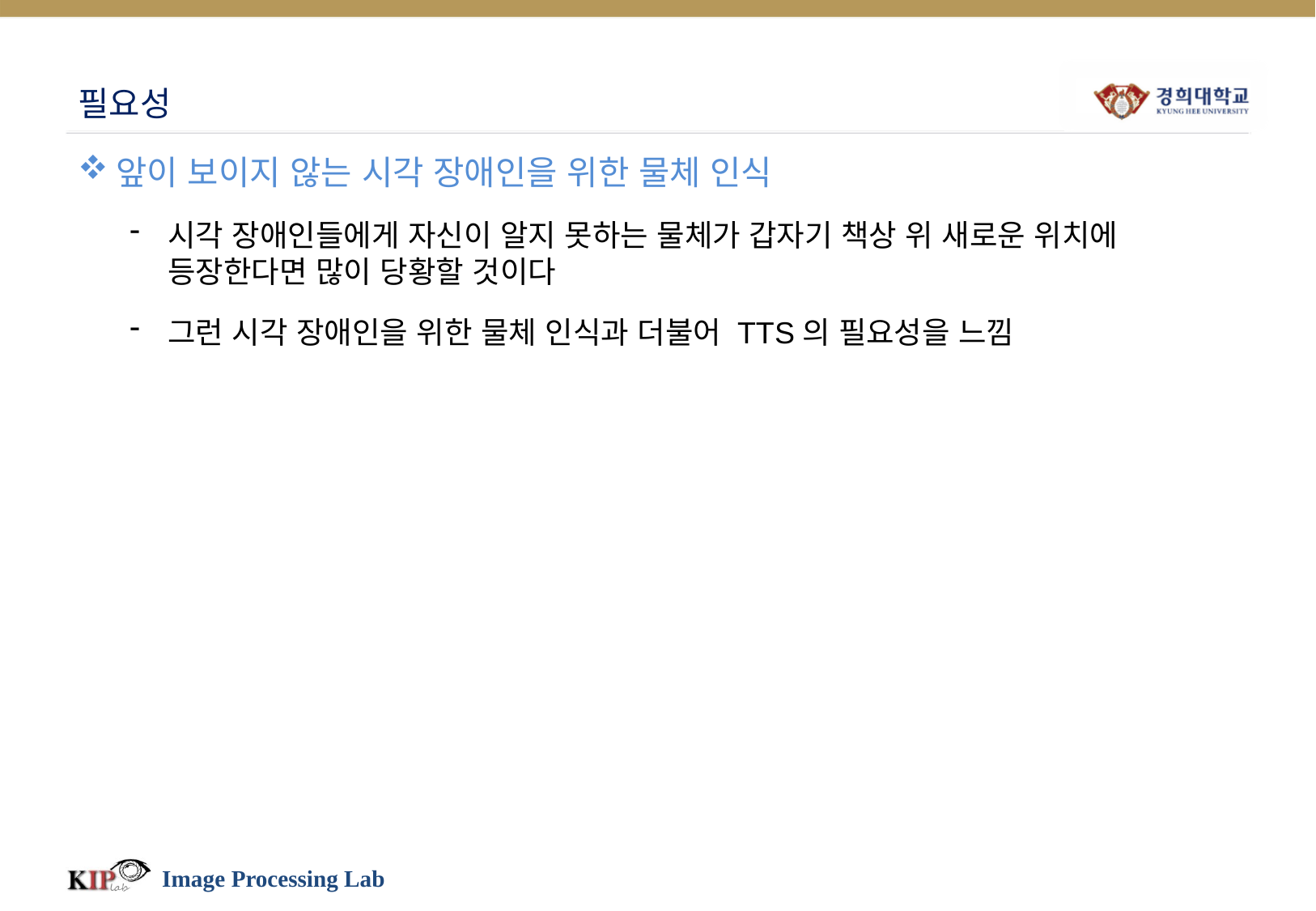

# 필요성
앞이 보이지 않는 시각 장애인을 위한 물체 인식
시각 장애인들에게 자신이 알지 못하는 물체가 갑자기 책상 위 새로운 위치에 등장한다면 많이 당황할 것이다
그런 시각 장애인을 위한 물체 인식과 더불어 TTS의 필요성을 느낌
Image Processing Lab